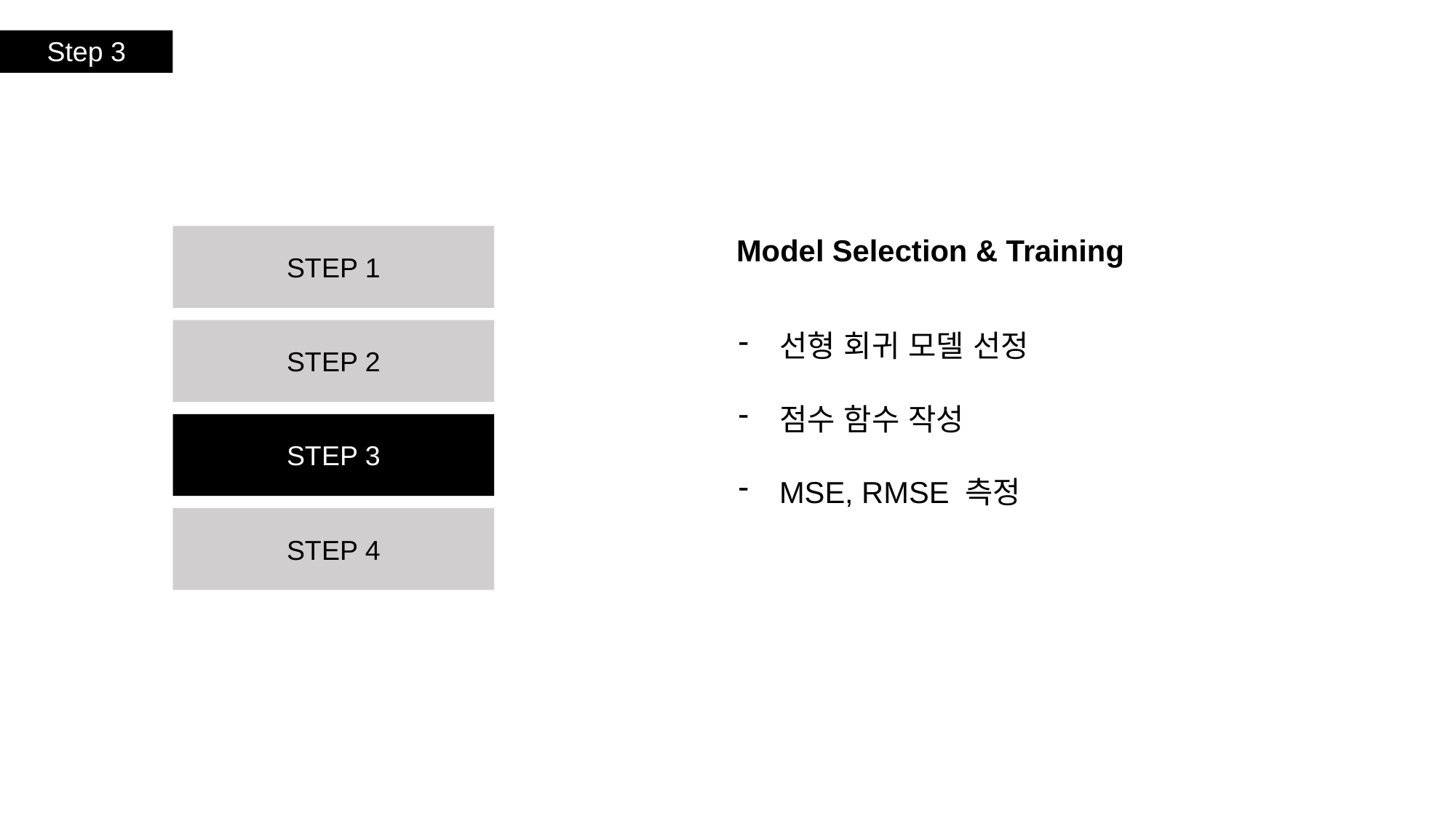

Step 3
STEP 1
Model Selection & Training
STEP 2
선형 회귀 모델 선정

점수 함수 작성

MSE, RMSE 측정

STEP 3
STEP 4